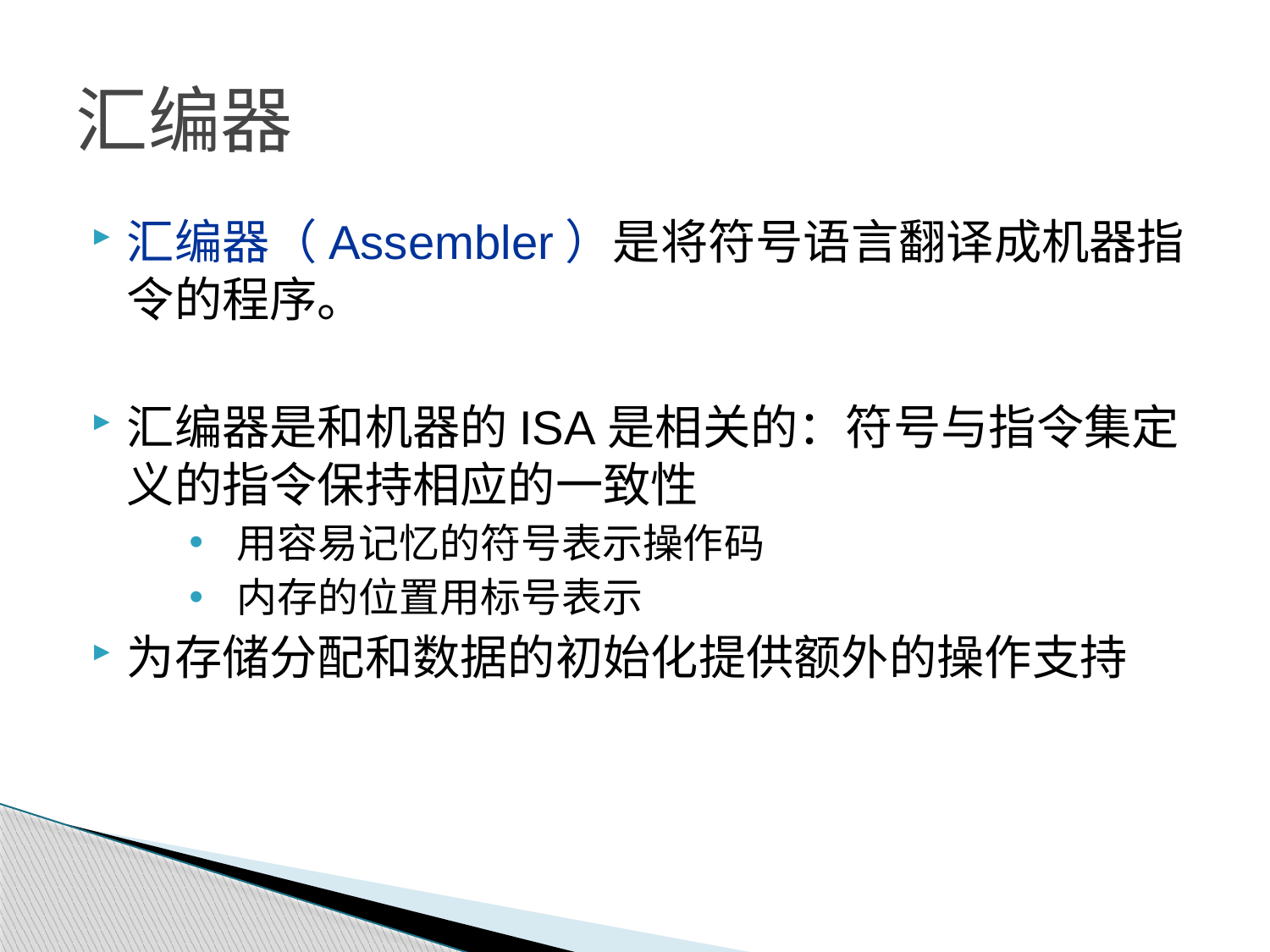

# 汇编器
汇编器（Assembler）是将符号语言翻译成机器指令的程序。

汇编器是和机器的ISA是相关的：符号与指令集定义的指令保持相应的一致性
用容易记忆的符号表示操作码
内存的位置用标号表示
为存储分配和数据的初始化提供额外的操作支持